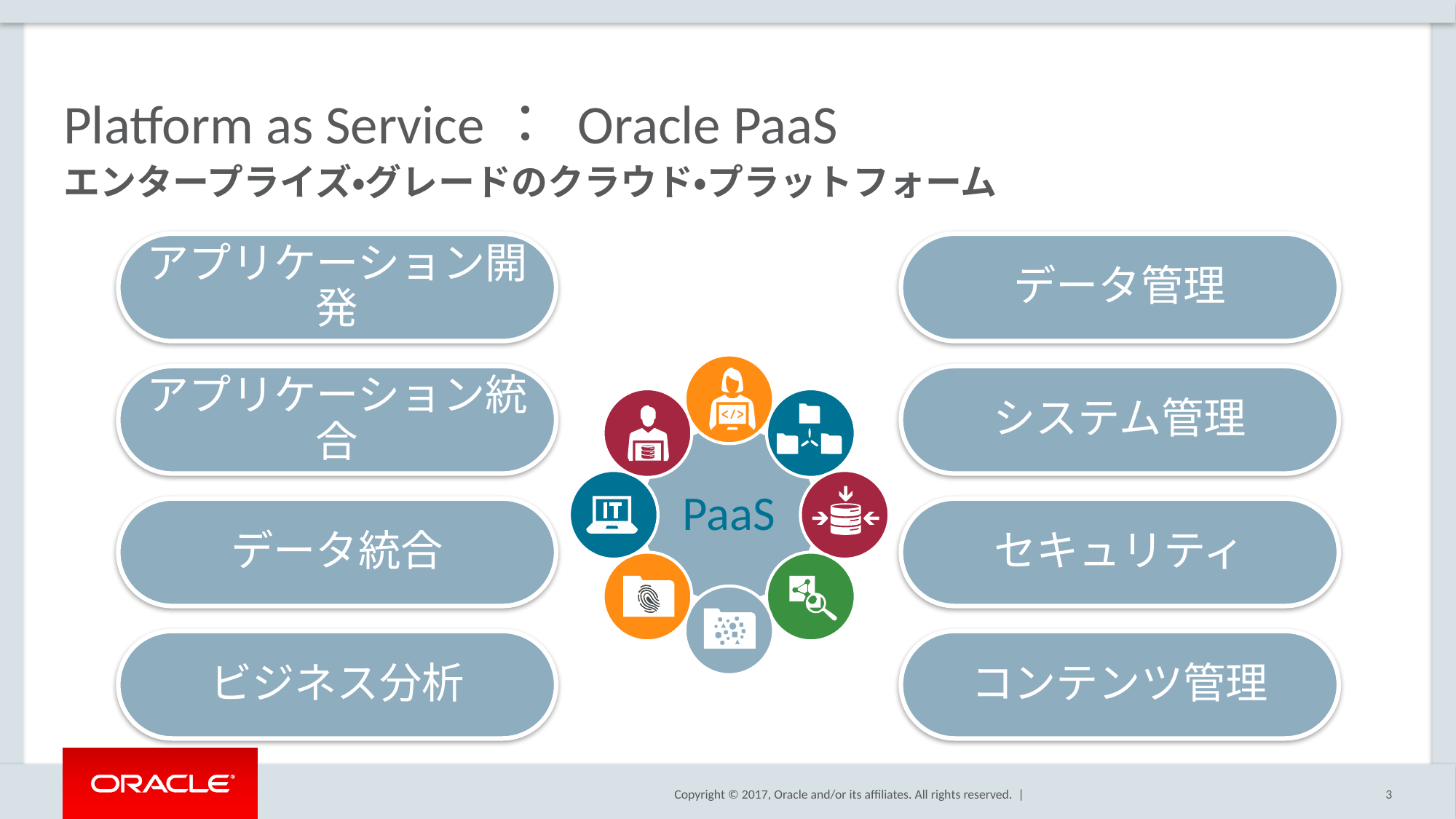

# Platform as Service： Oracle PaaS
エンタープライズ・グレードのクラウド・プラットフォーム
アプリケーション開発
データ管理

アプリケーション統合
システム管理

PaaS

データ統合
セキュリティ

ビジネス分析
コンテンツ管理
3